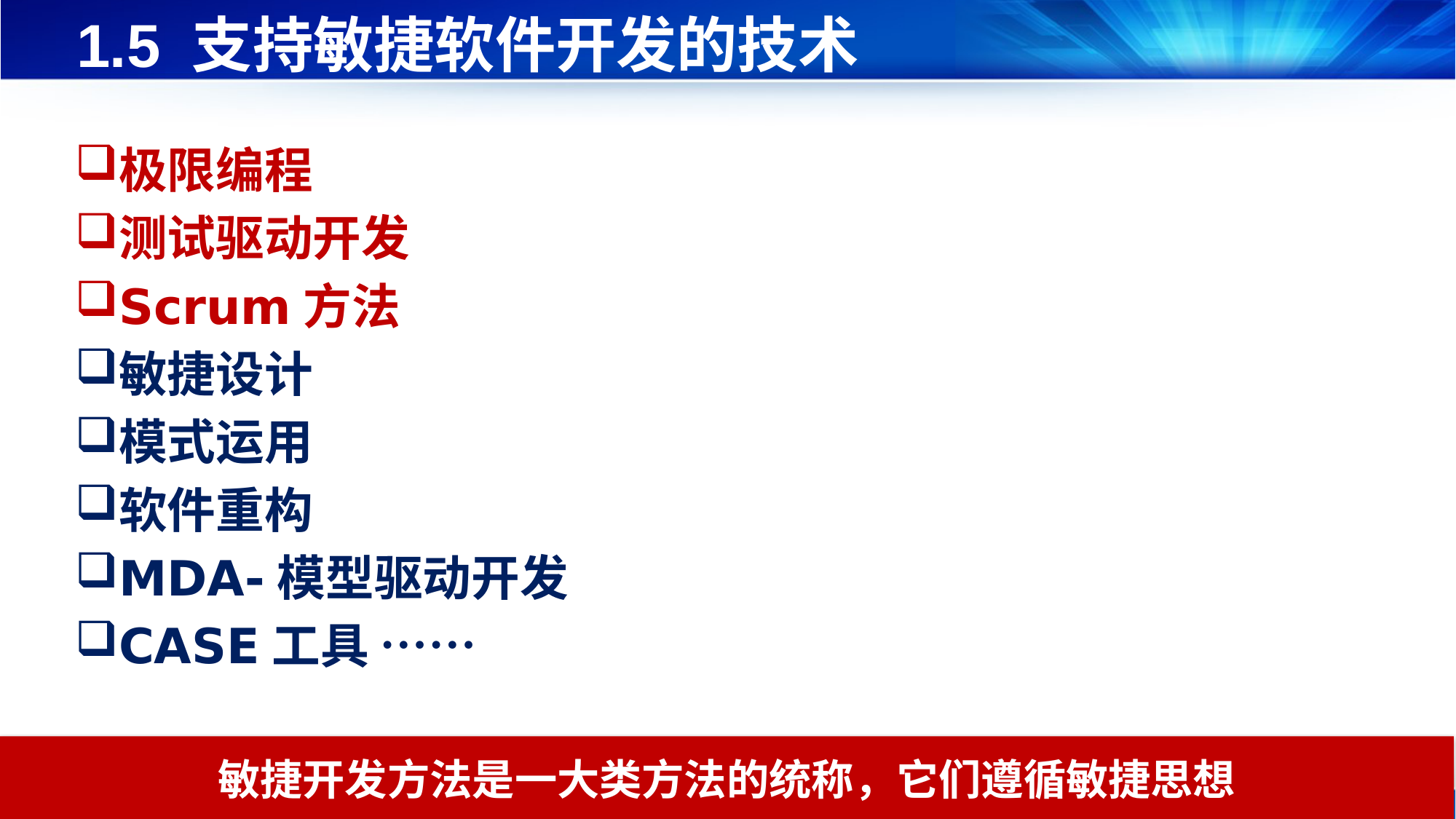

# 1.5 支持敏捷软件开发的技术
极限编程
测试驱动开发
Scrum方法
敏捷设计
模式运用
软件重构
MDA-模型驱动开发
CASE工具 ……
敏捷开发方法是一大类方法的统称，它们遵循敏捷思想